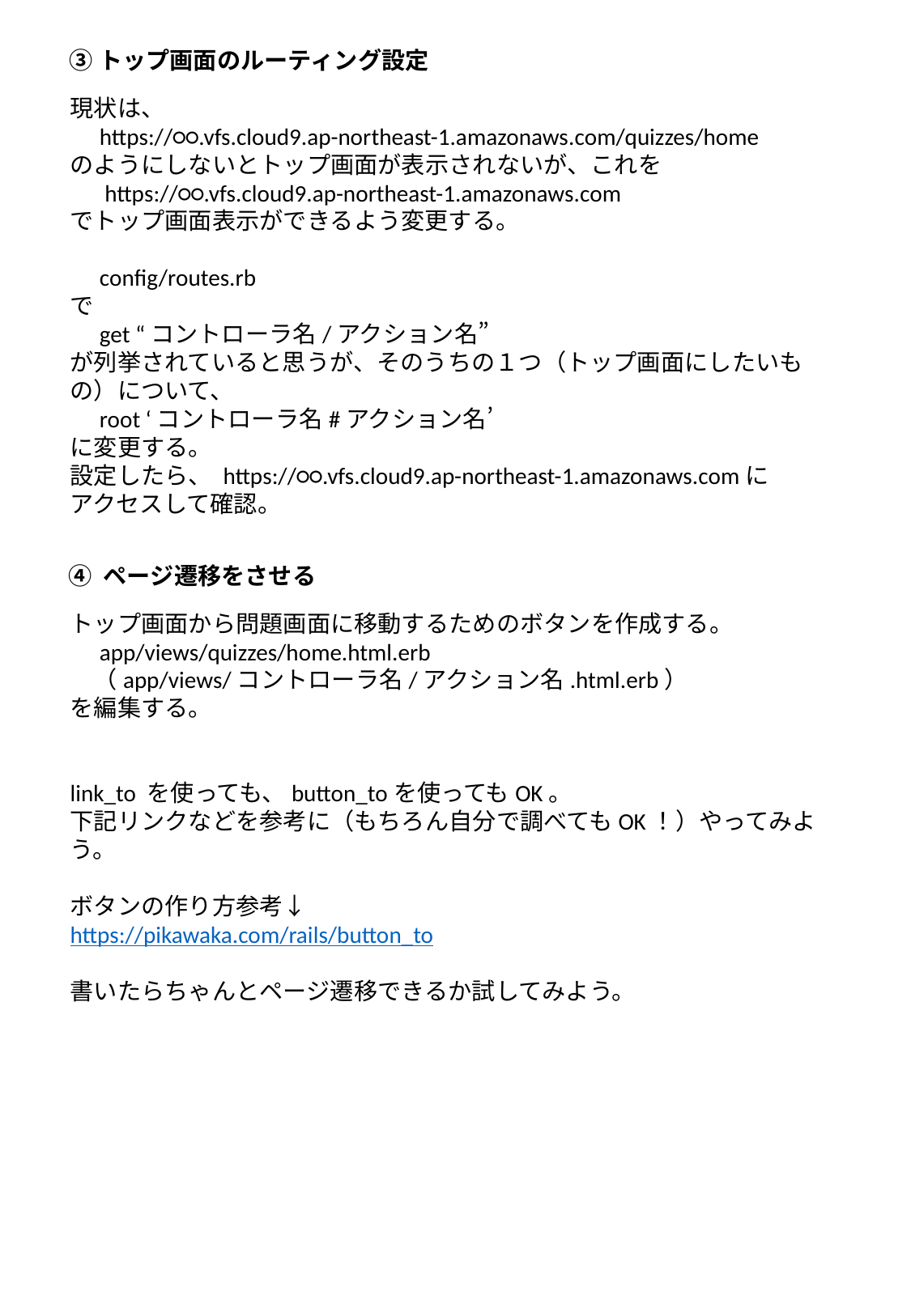

③トップ画面のルーティング設定
現状は、
　https://○○.vfs.cloud9.ap-northeast-1.amazonaws.com/quizzes/home
のようにしないとトップ画面が表示されないが、これを
　 https://○○.vfs.cloud9.ap-northeast-1.amazonaws.com
でトップ画面表示ができるよう変更する。

　config/routes.rb
で
　get “コントローラ名/アクション名”
が列挙されていると思うが、そのうちの１つ（トップ画面にしたいもの）について、
　root ‘コントローラ名#アクション名’
に変更する。
設定したら、 https://○○.vfs.cloud9.ap-northeast-1.amazonaws.comに
アクセスして確認。
④ ページ遷移をさせる
トップ画面から問題画面に移動するためのボタンを作成する。
　app/views/quizzes/home.html.erb
　（app/views/コントローラ名/アクション名.html.erb）
を編集する。

link_to を使っても、button_toを使ってもOK。
下記リンクなどを参考に（もちろん自分で調べてもOK！）やってみよう。

ボタンの作り方参考↓
https://pikawaka.com/rails/button_to

書いたらちゃんとページ遷移できるか試してみよう。